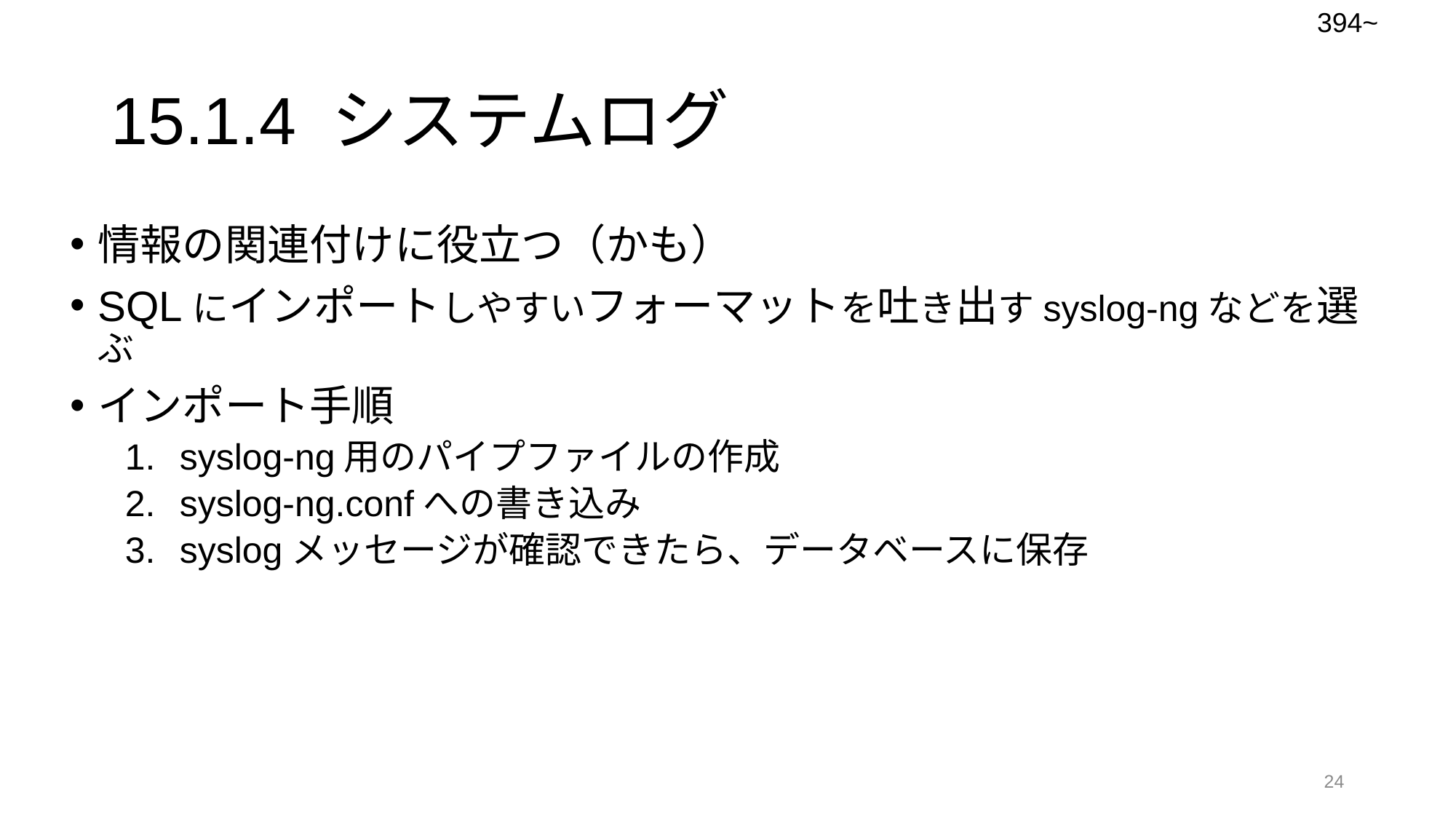

394~
# 15.1.4 システムログ
情報の関連付けに役立つ（かも）
SQLにインポートしやすいフォーマットを吐き出すsyslog-ngなどを選ぶ
インポート手順
syslog-ng用のパイプファイルの作成
syslog-ng.confへの書き込み
syslogメッセージが確認できたら、データベースに保存
24